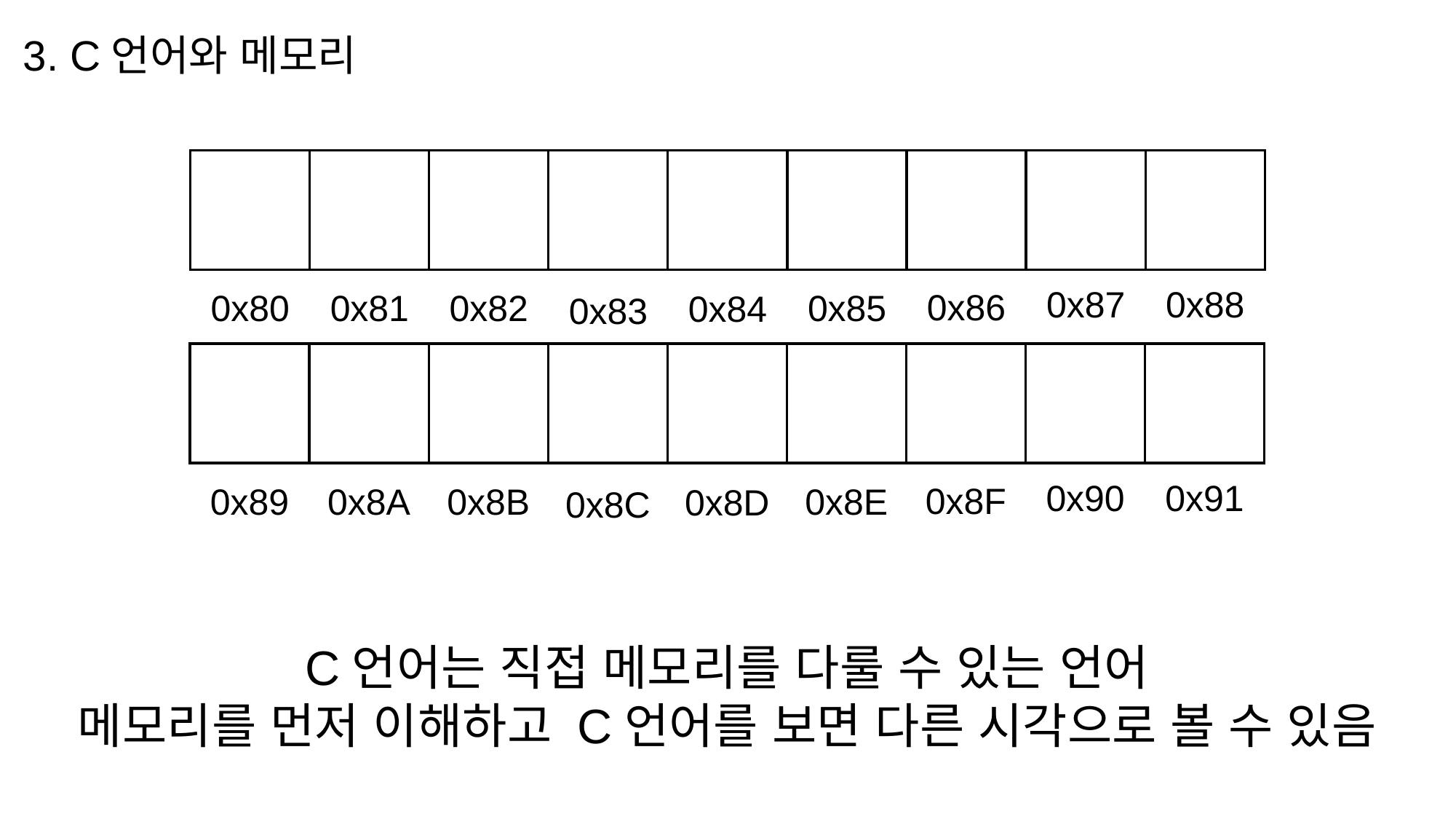

3. C언어와 메모리

0x87
0x88
0x86
0x80
0x82
0x85
0x81
0x84
0x83

0x90
0x91
0x8F
0x89
0x8B
0x8E
0x8A
0x8D
0x8C
C언어는 직접 메모리를 다룰 수 있는 언어
메모리를 먼저 이해하고 C언어를 보면 다른 시각으로 볼 수 있음